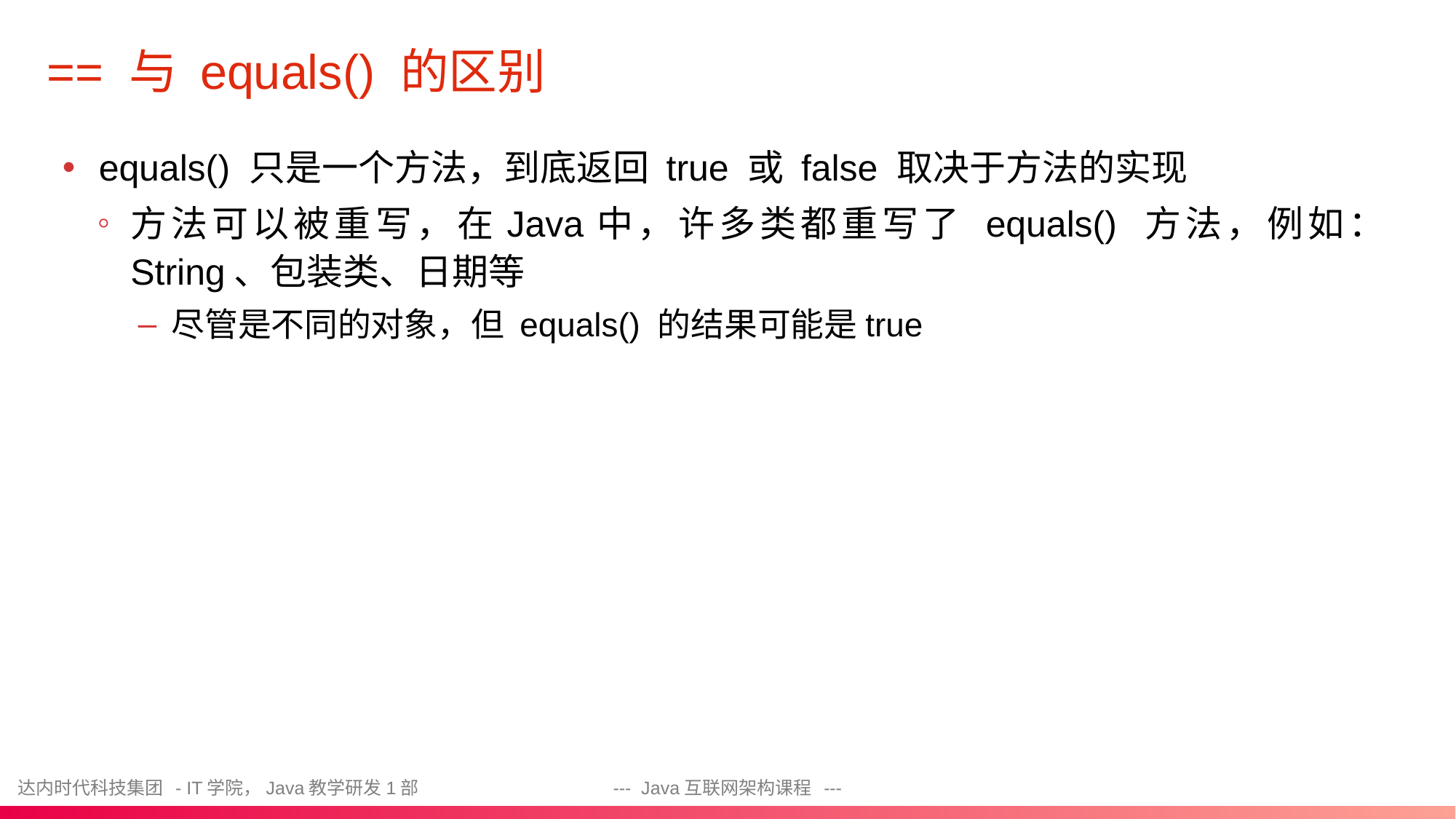

# == 与 equals() 的区别
equals() 只是一个方法，到底返回 true 或 false 取决于方法的实现
方法可以被重写，在Java中，许多类都重写了 equals() 方法，例如：String、包装类、日期等
尽管是不同的对象，但 equals() 的结果可能是true